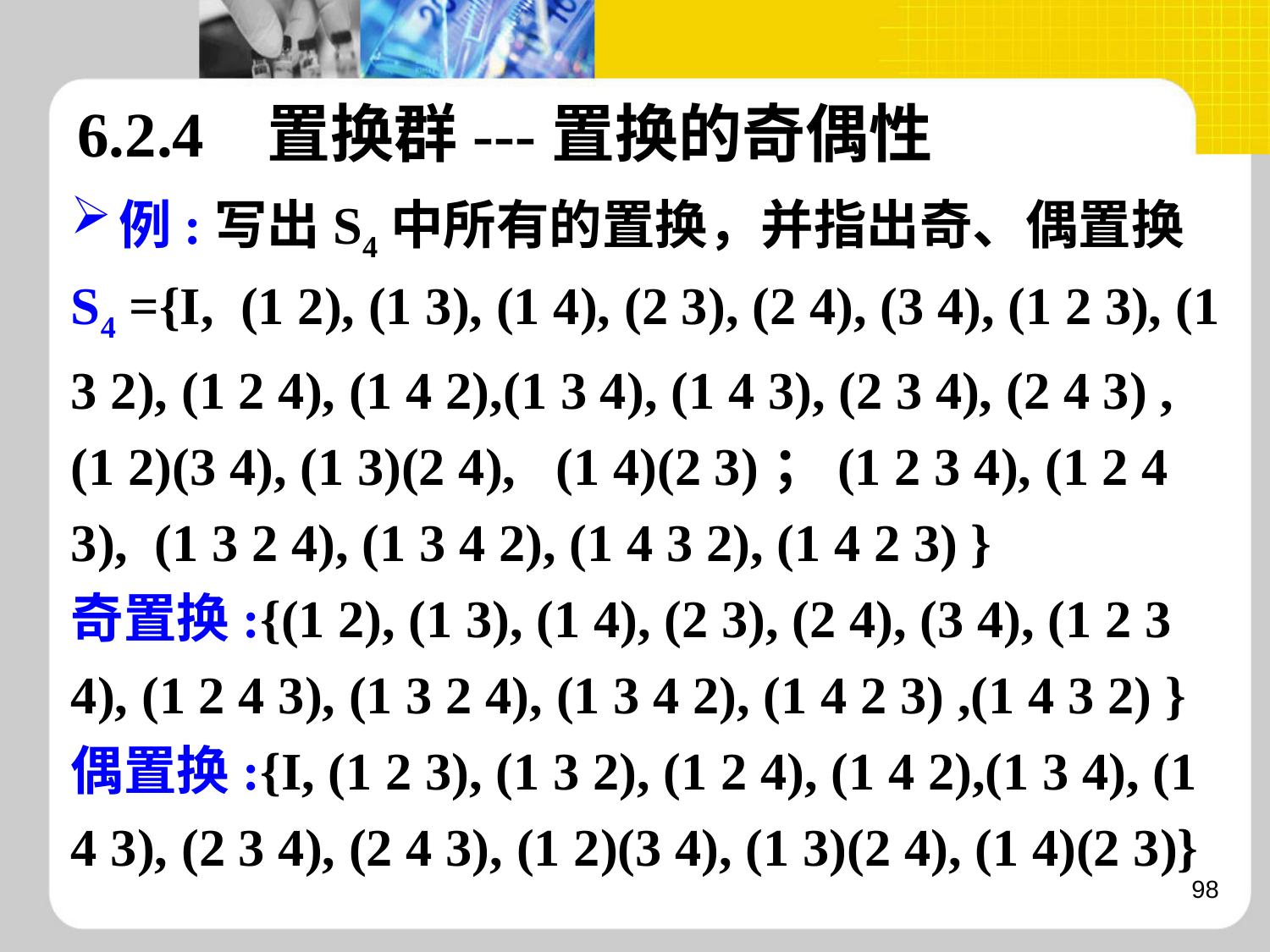

6.2.4   置换群---置换的奇偶性
例:写出S4中所有的置换，并指出奇、偶置换
S4 ={I,  (1 2), (1 3), (1 4), (2 3), (2 4), (3 4), (1 2 3), (1 3 2), (1 2 4), (1 4 2),(1 3 4), (1 4 3), (2 3 4), (2 4 3) ,  (1 2)(3 4), (1 3)(2 4),   (1 4)(2 3)；(1 2 3 4), (1 2 4 3),  (1 3 2 4), (1 3 4 2), (1 4 3 2), (1 4 2 3) }
奇置换:{(1 2), (1 3), (1 4), (2 3), (2 4), (3 4), (1 2 3 4), (1 2 4 3), (1 3 2 4), (1 3 4 2), (1 4 2 3) ,(1 4 3 2) }
偶置换:{I, (1 2 3), (1 3 2), (1 2 4), (1 4 2),(1 3 4), (1 4 3), (2 3 4), (2 4 3), (1 2)(3 4), (1 3)(2 4), (1 4)(2 3)}

98